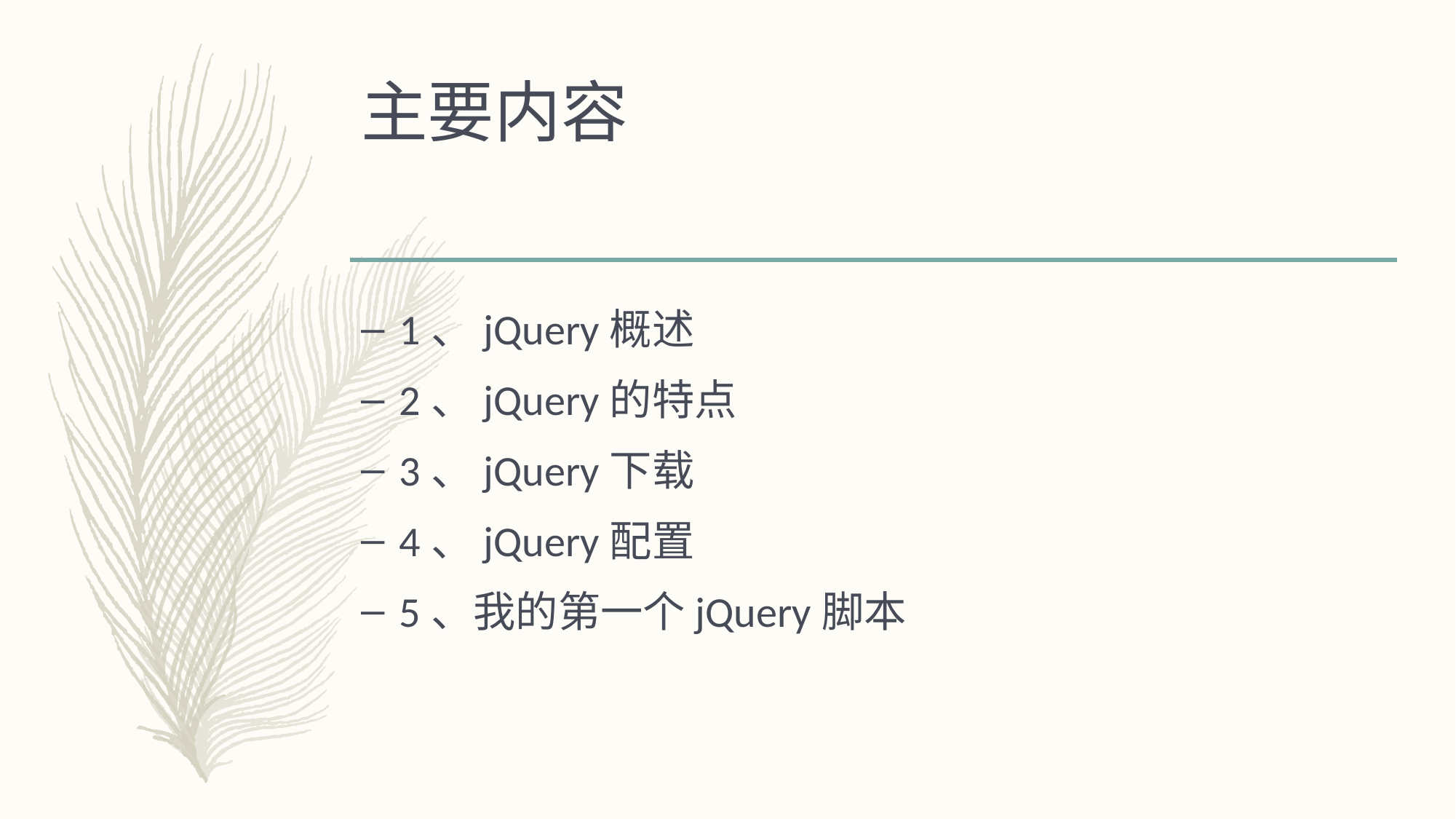

# 主要内容
1、jQuery概述
2、jQuery的特点
3、jQuery下载
4、jQuery配置
5、我的第一个jQuery脚本